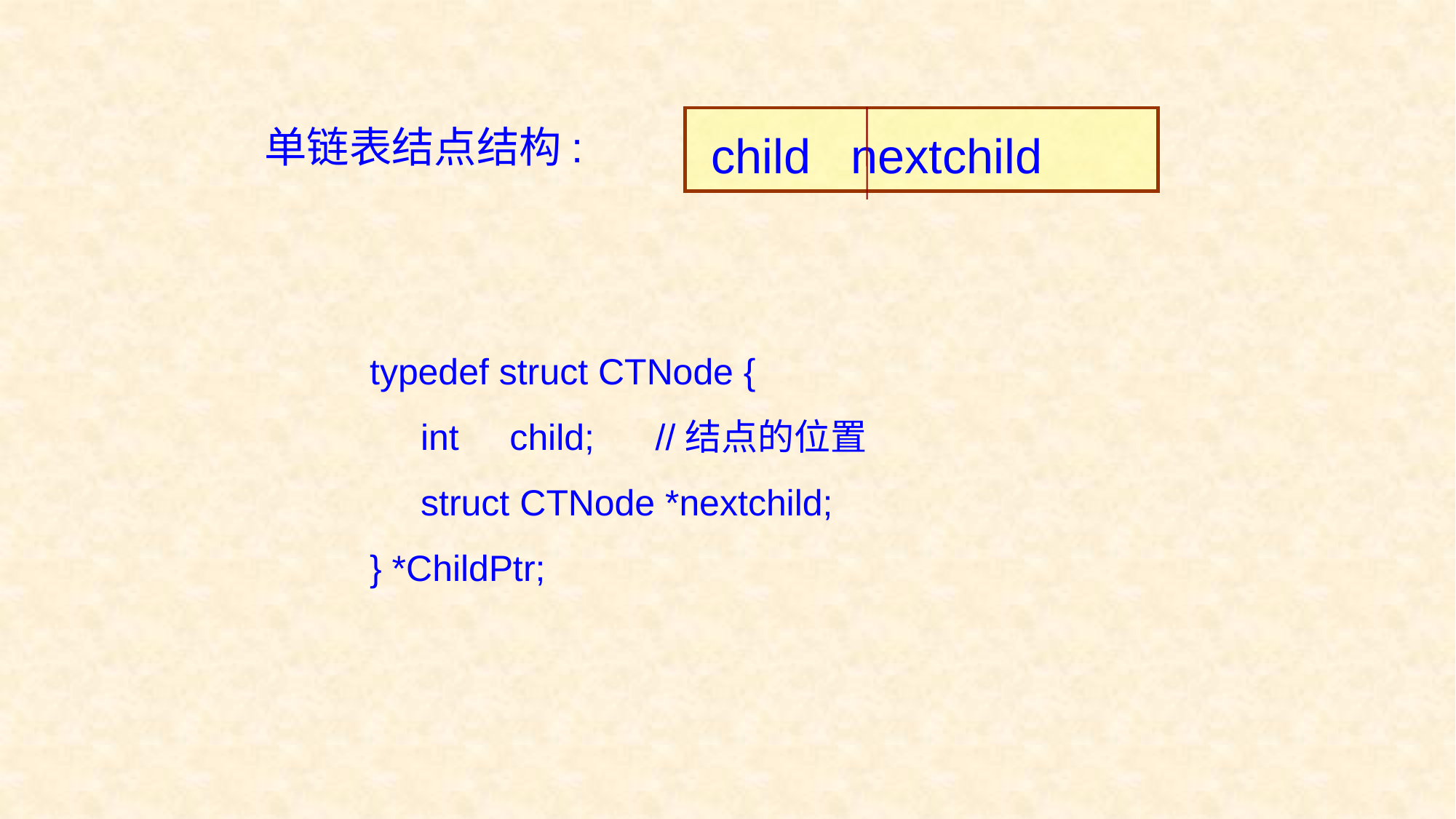

child   nextchild

单链表结点结构:
typedef struct CTNode {
     int     child;      //结点的位置
     struct CTNode *nextchild;
} *ChildPtr;